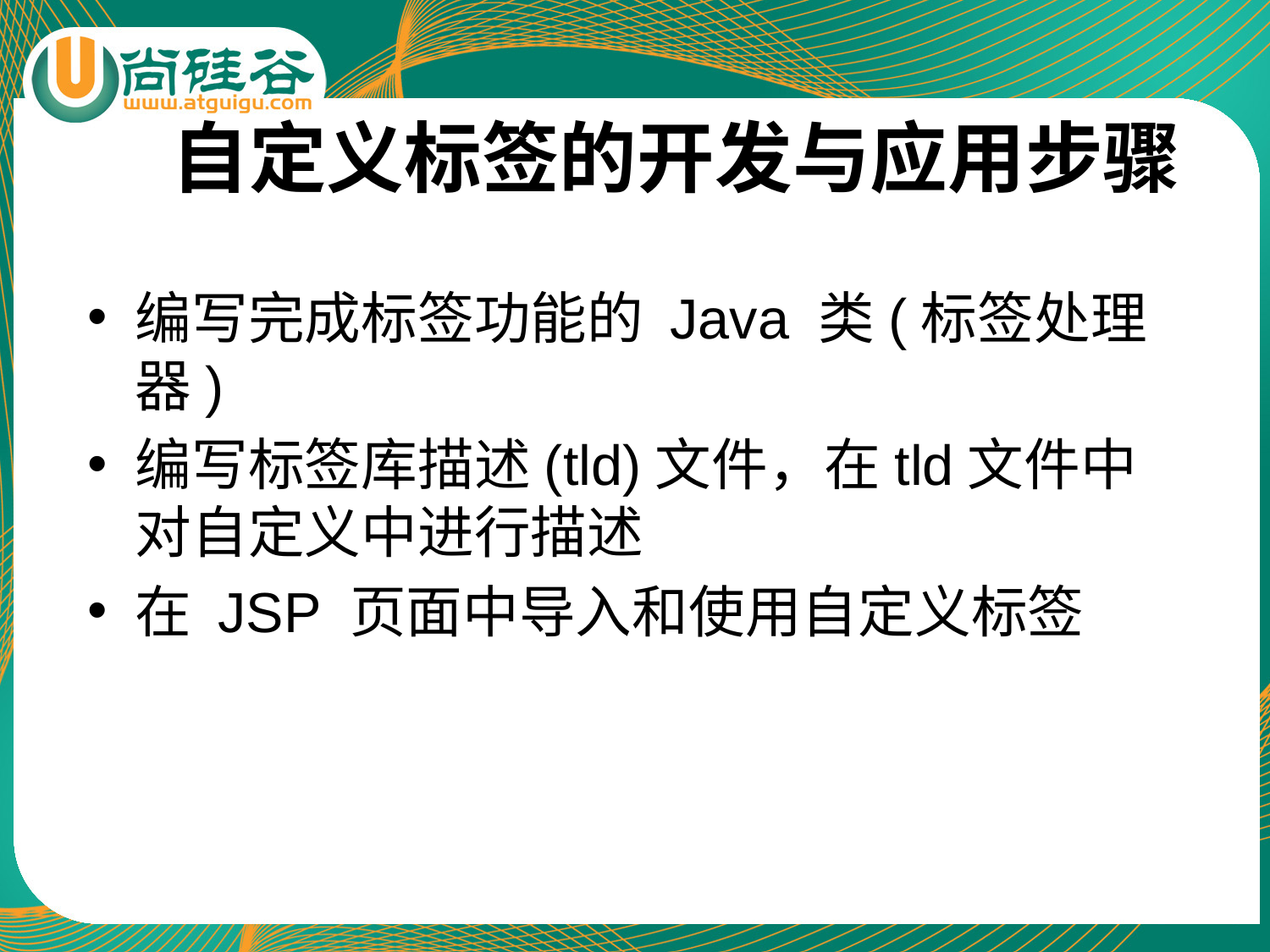

# 自定义标签的开发与应用步骤
编写完成标签功能的 Java 类(标签处理器)
编写标签库描述(tld)文件，在tld文件中对自定义中进行描述
在 JSP 页面中导入和使用自定义标签